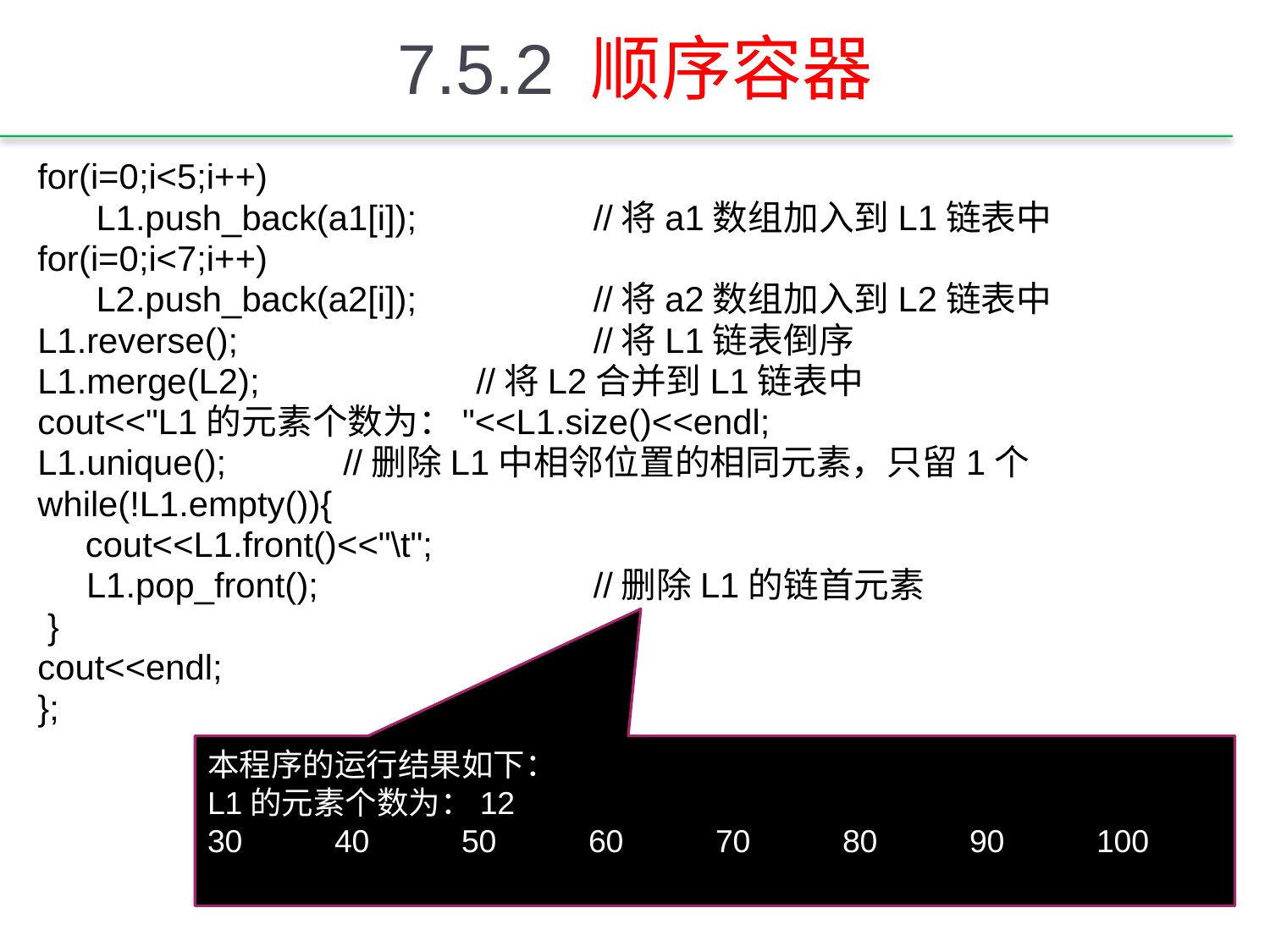

# 7.5.2 顺序容器
for(i=0;i<5;i++)
      L1.push_back(a1[i]);       	//将a1数组加入到L1链表中
for(i=0;i<7;i++)
      L2.push_back(a2[i]);       	//将a2数组加入到L2链表中
L1.reverse();             		//将L1链表倒序
L1.merge(L2);                  	 //将L2合并到L1链表中
cout<<"L1的元素个数为："<<L1.size()<<endl;
L1.unique();            //删除L1中相邻位置的相同元素，只留1个
while(!L1.empty()){
	cout<<L1.front()<<"\t";
     L1.pop_front();                 	//删除L1的链首元素
 }
cout<<endl;
};
本程序的运行结果如下：
L1的元素个数为：12
30	40	50	60	70	80	90	100